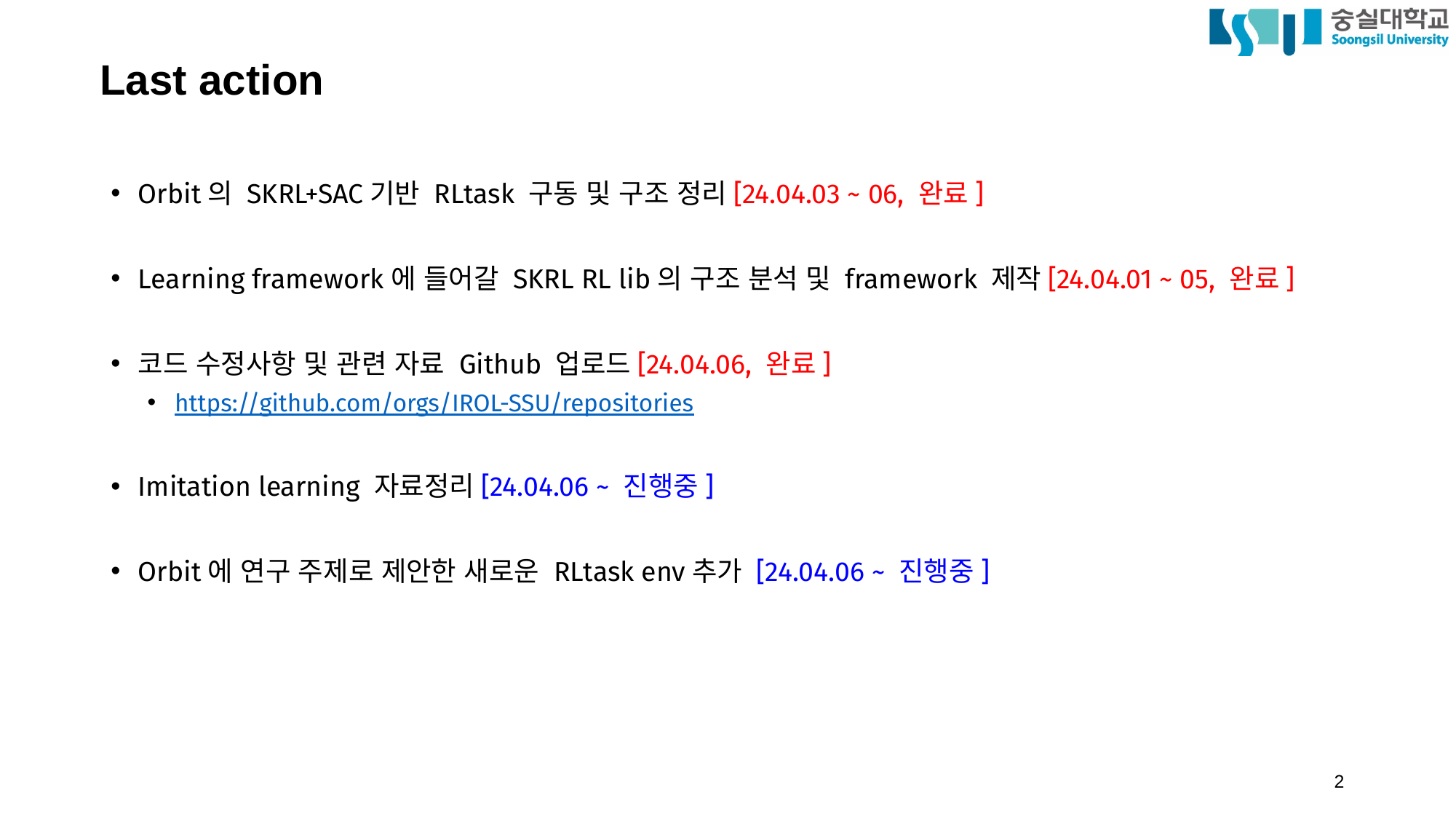

# Last action

Orbit의 SKRL+SAC기반 RLtask 구동 및 구조 정리[24.04.03 ~ 06, 완료]

Learning framework에 들어갈 SKRL RL lib의 구조 분석 및 framework 제작[24.04.01 ~ 05, 완료]

코드 수정사항 및 관련 자료 Github 업로드[24.04.06, 완료]
https://github.com/orgs/IROL-SSU/repositories

Imitation learning 자료정리[24.04.06 ~ 진행중]

Orbit에 연구 주제로 제안한 새로운 RLtask env추가 [24.04.06 ~ 진행중]

2